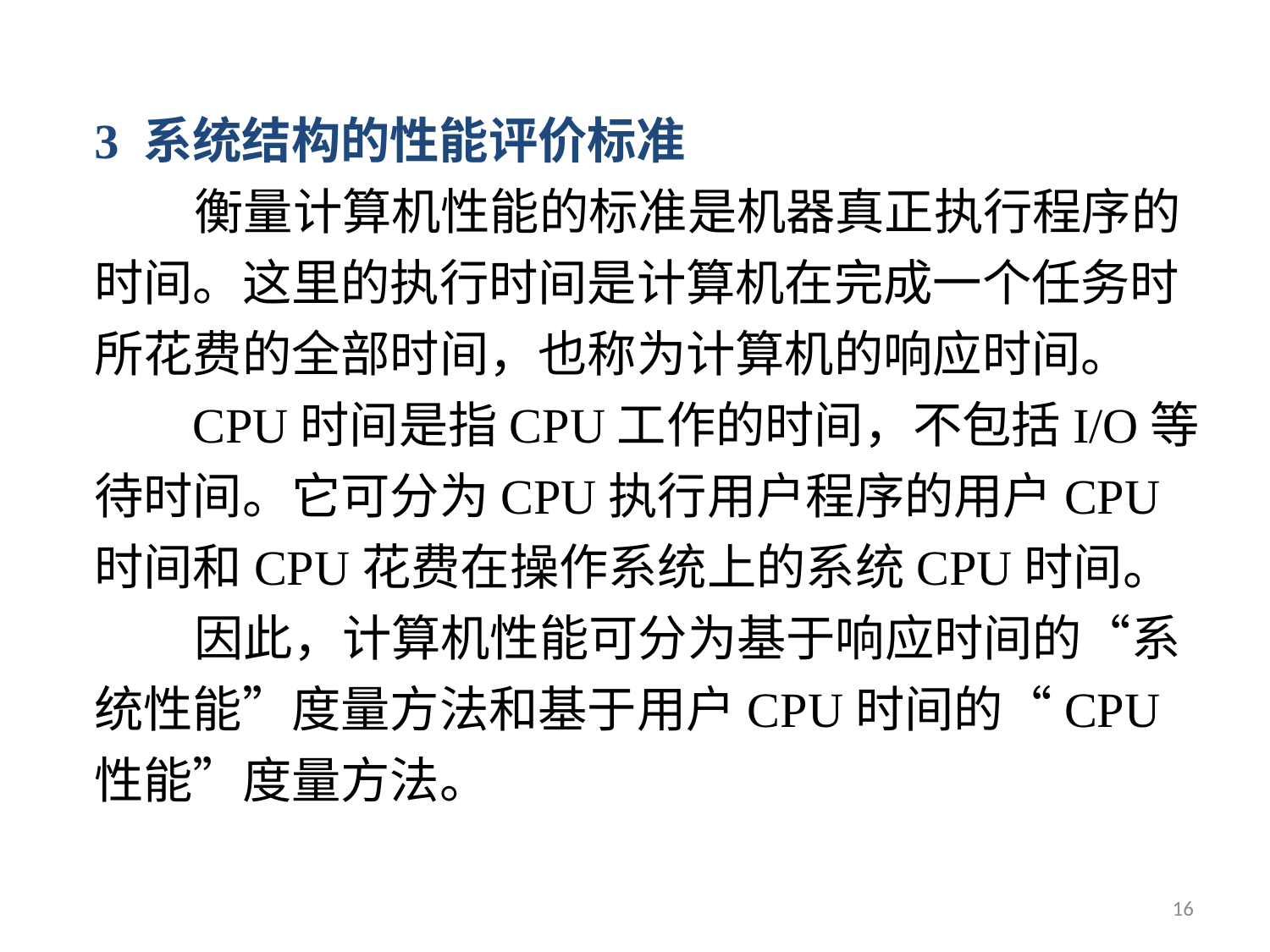

3 系统结构的性能评价标准
        衡量计算机性能的标准是机器真正执行程序的时间。这里的执行时间是计算机在完成一个任务时所花费的全部时间，也称为计算机的响应时间。
        CPU时间是指CPU工作的时间，不包括I/O等待时间。它可分为CPU执行用户程序的用户CPU时间和CPU花费在操作系统上的系统CPU时间。
        因此，计算机性能可分为基于响应时间的“系统性能”度量方法和基于用户CPU时间的“CPU性能”度量方法。
16